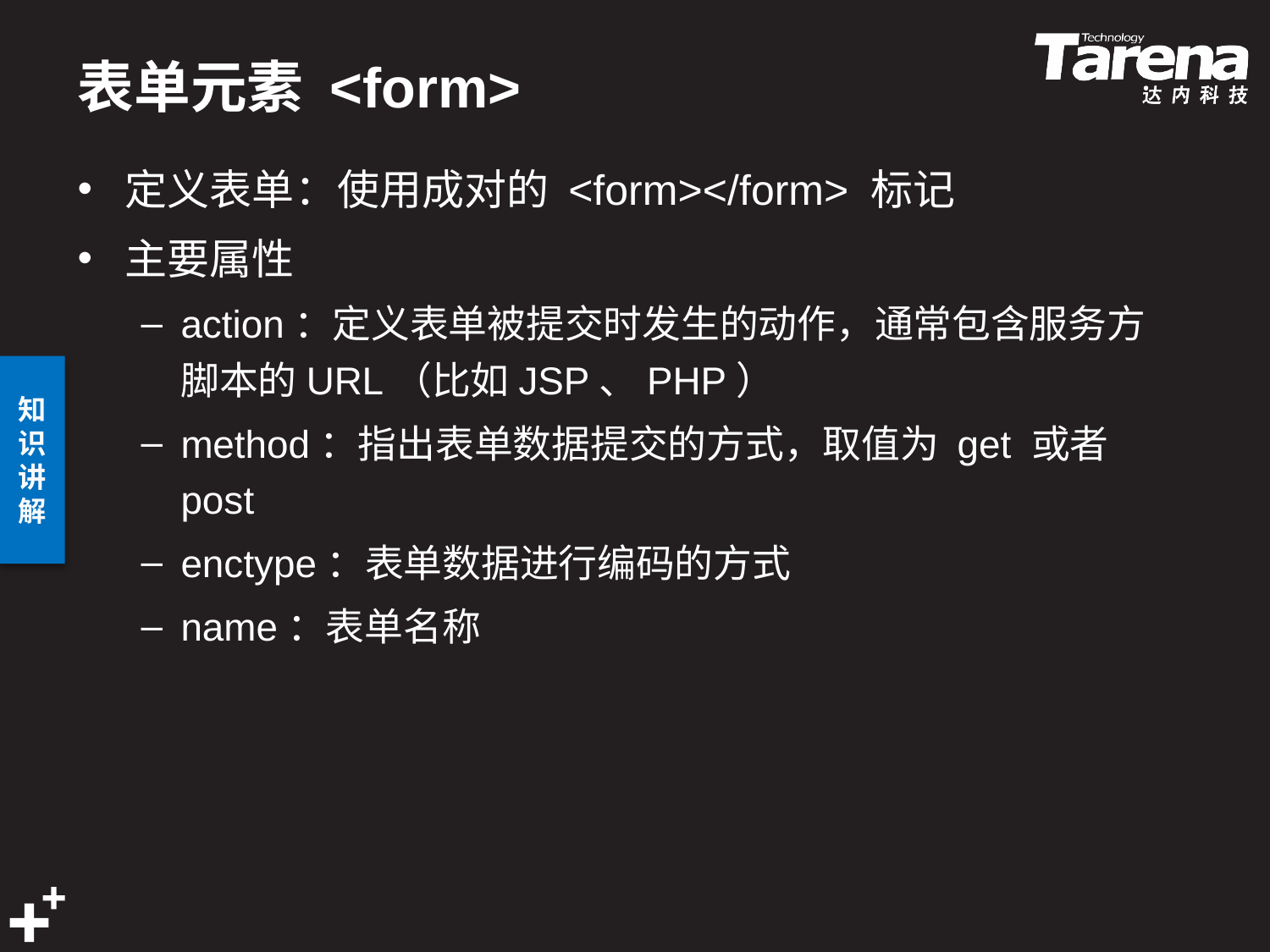

# 表单元素 <form>
定义表单：使用成对的 <form></form> 标记
主要属性
action：定义表单被提交时发生的动作，通常包含服务方脚本的URL（比如JSP、PHP）
method：指出表单数据提交的方式，取值为 get 或者 post
enctype：表单数据进行编码的方式
name：表单名称